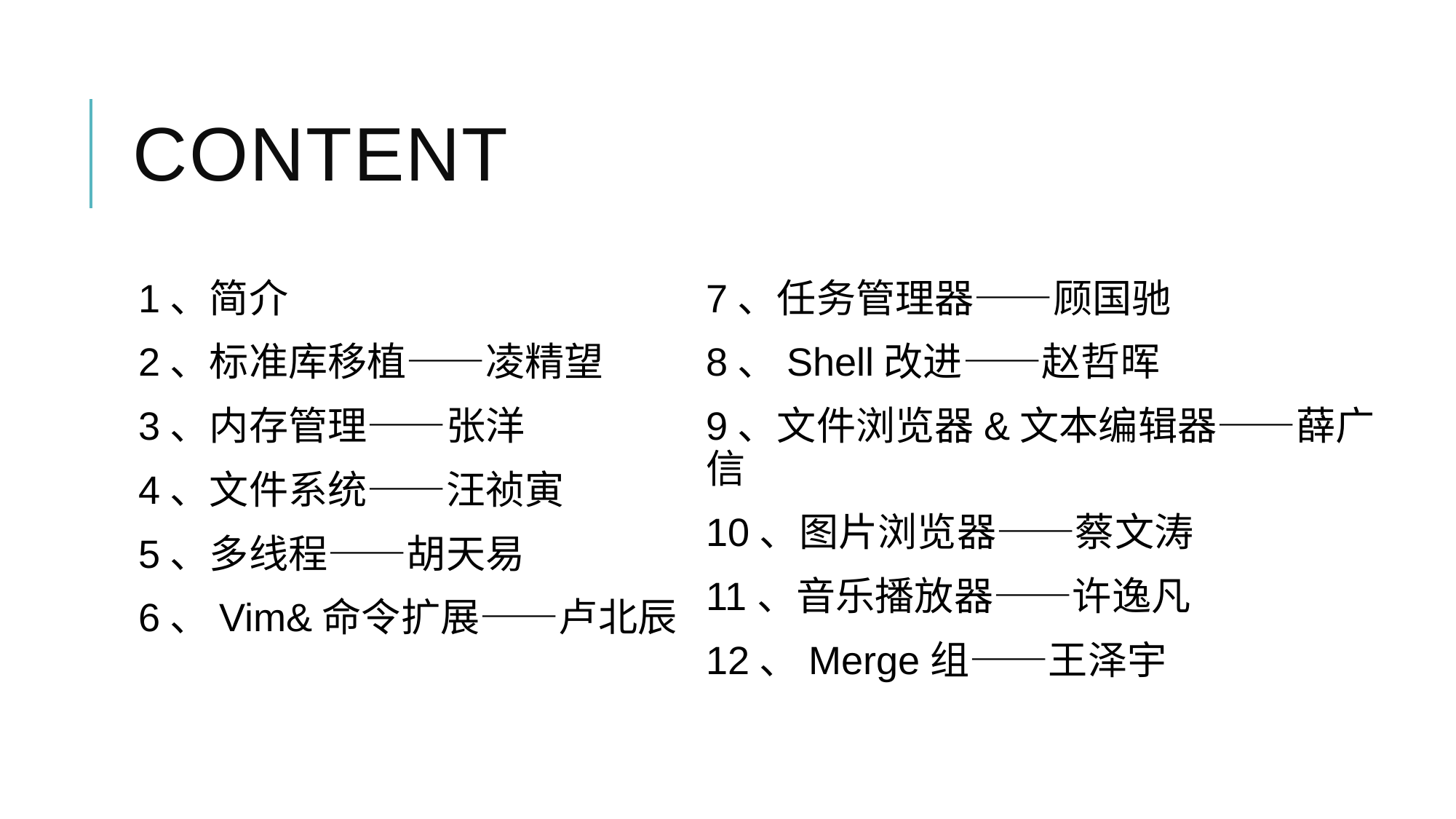

# Content
1、简介
2、标准库移植——凌精望
3、内存管理——张洋
4、文件系统——汪祯寅
5、多线程——胡天易
6、Vim&命令扩展——卢北辰

7、任务管理器——顾国驰
8、Shell改进——赵哲晖
9、文件浏览器&文本编辑器——薛广信
10、图片浏览器——蔡文涛
11、音乐播放器——许逸凡
12、Merge组——王泽宇